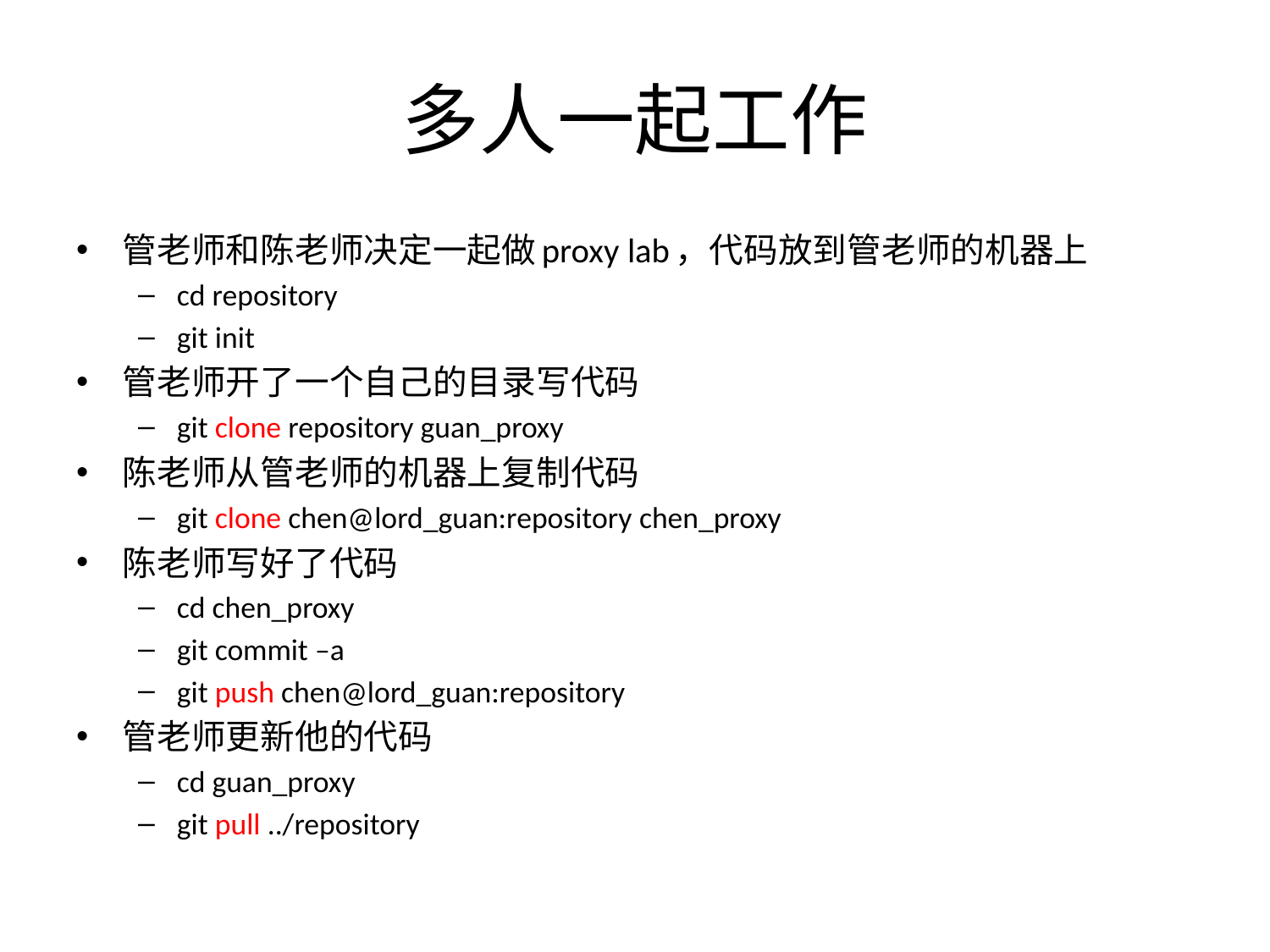

# 多人一起工作
管老师和陈老师决定一起做proxy lab，代码放到管老师的机器上
cd repository
git init
管老师开了一个自己的目录写代码
git clone repository guan_proxy
陈老师从管老师的机器上复制代码
git clone chen@lord_guan:repository chen_proxy
陈老师写好了代码
cd chen_proxy
git commit –a
git push chen@lord_guan:repository
管老师更新他的代码
cd guan_proxy
git pull ../repository